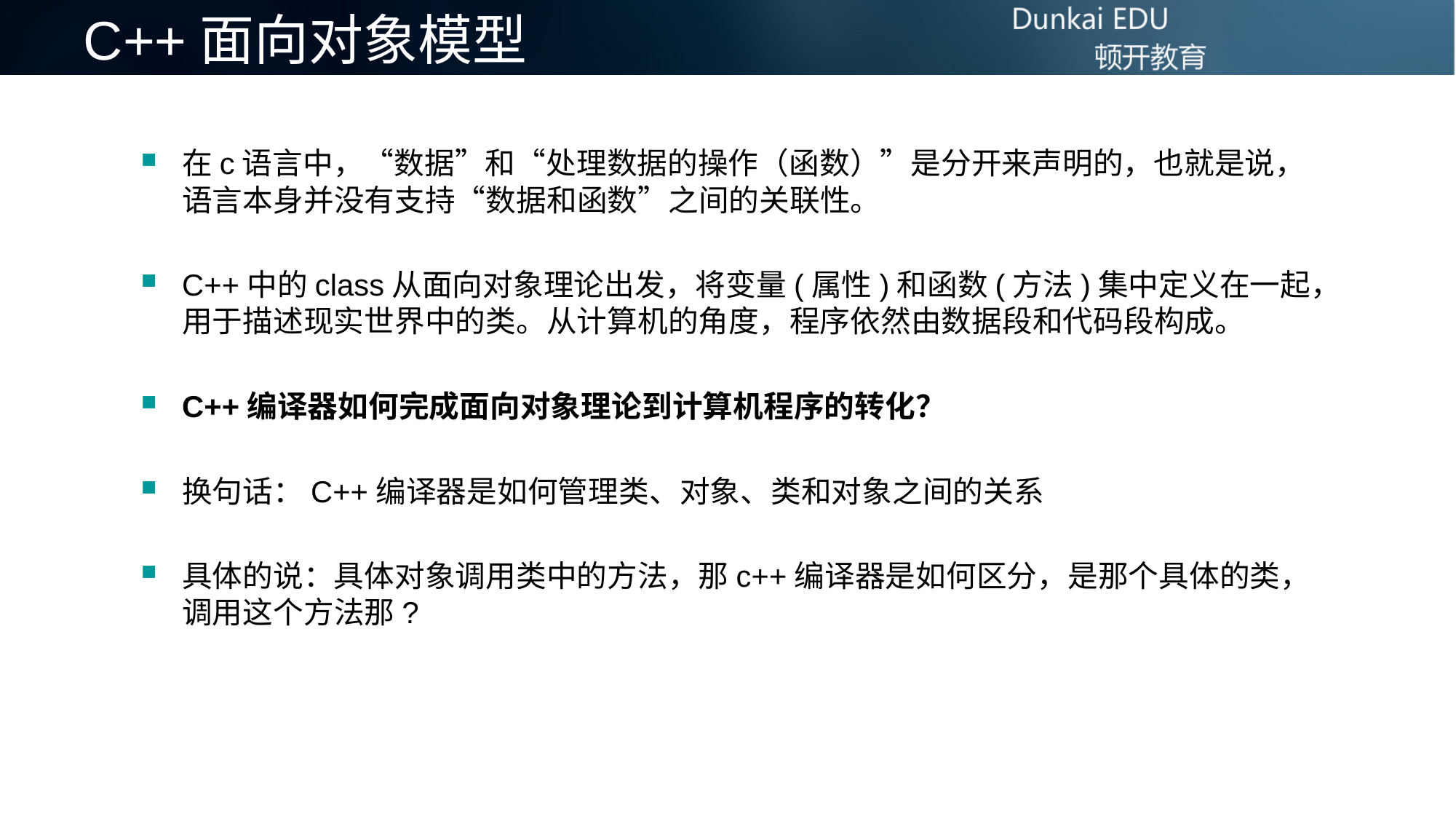

# C++面向对象模型
在c语言中，“数据”和“处理数据的操作（函数）”是分开来声明的，也就是说，语言本身并没有支持“数据和函数”之间的关联性。

C++中的class从面向对象理论出发，将变量(属性)和函数(方法)集中定义在一起，用于描述现实世界中的类。从计算机的角度，程序依然由数据段和代码段构成。

C++编译器如何完成面向对象理论到计算机程序的转化？

换句话：C++编译器是如何管理类、对象、类和对象之间的关系

具体的说：具体对象调用类中的方法，那c++编译器是如何区分，是那个具体的类，调用这个方法那?